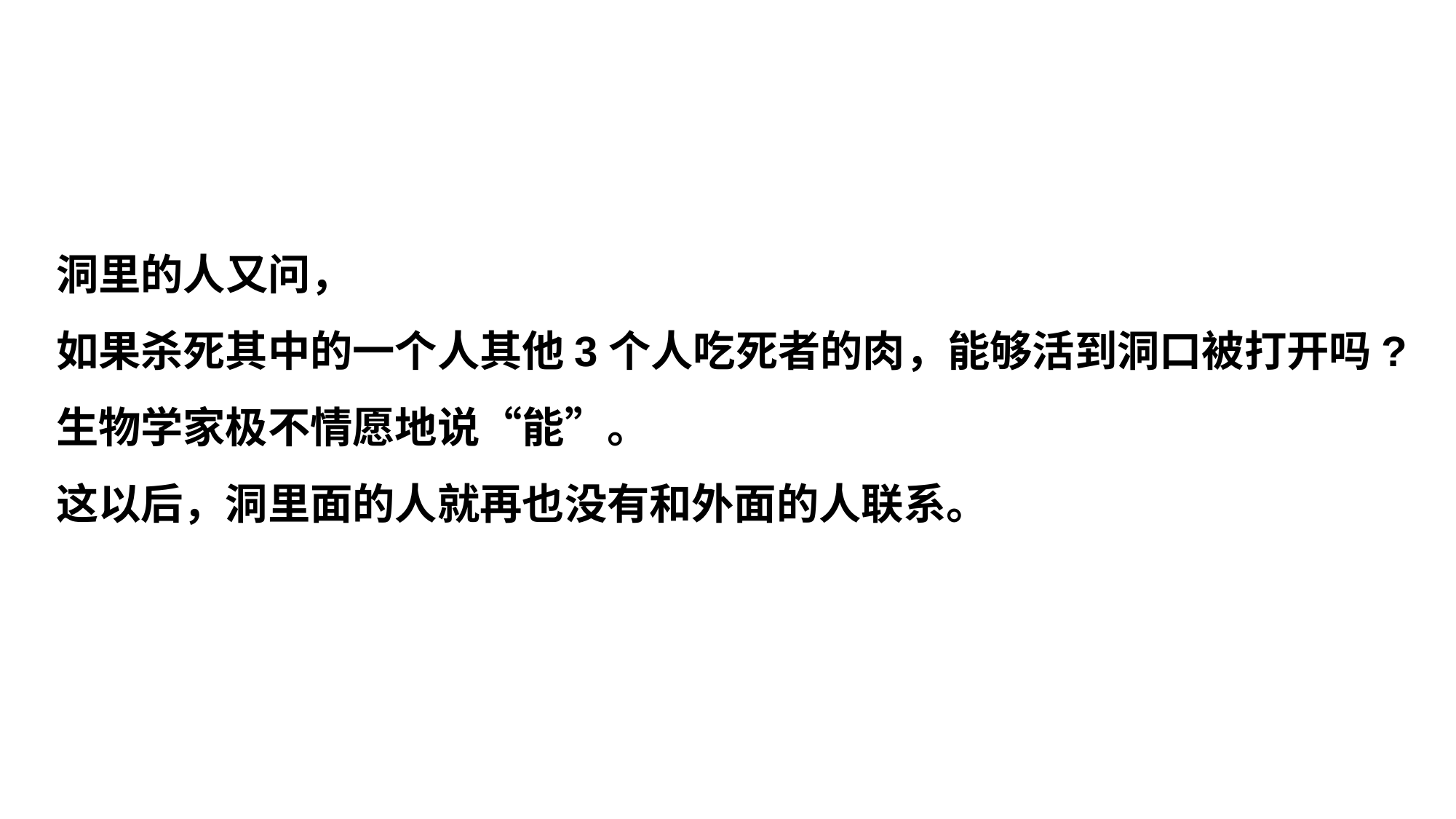

洞里的人又问，
如果杀死其中的一个人其他3个人吃死者的肉，能够活到洞口被打开吗?
生物学家极不情愿地说“能”。
这以后，洞里面的人就再也没有和外面的人联系。